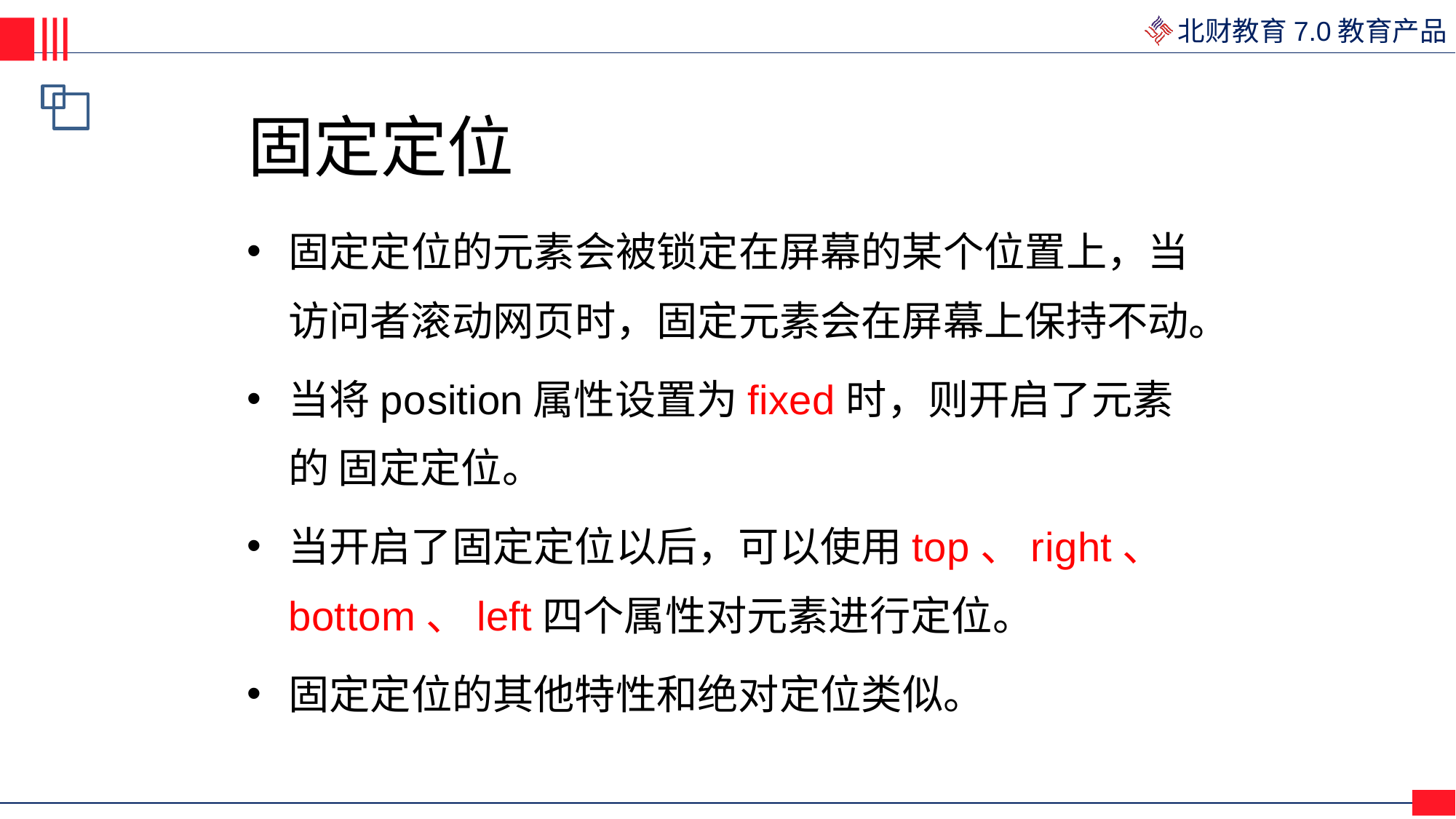

# 固定定位
固定定位的元素会被锁定在屏幕的某个位置上，当 访问者滚动网页时，固定元素会在屏幕上保持不动。
当将position属性设置为fixed时，则开启了元素的 固定定位。
当开启了固定定位以后，可以使用top、right、
bottom、left四个属性对元素进行定位。
固定定位的其他特性和绝对定位类似。